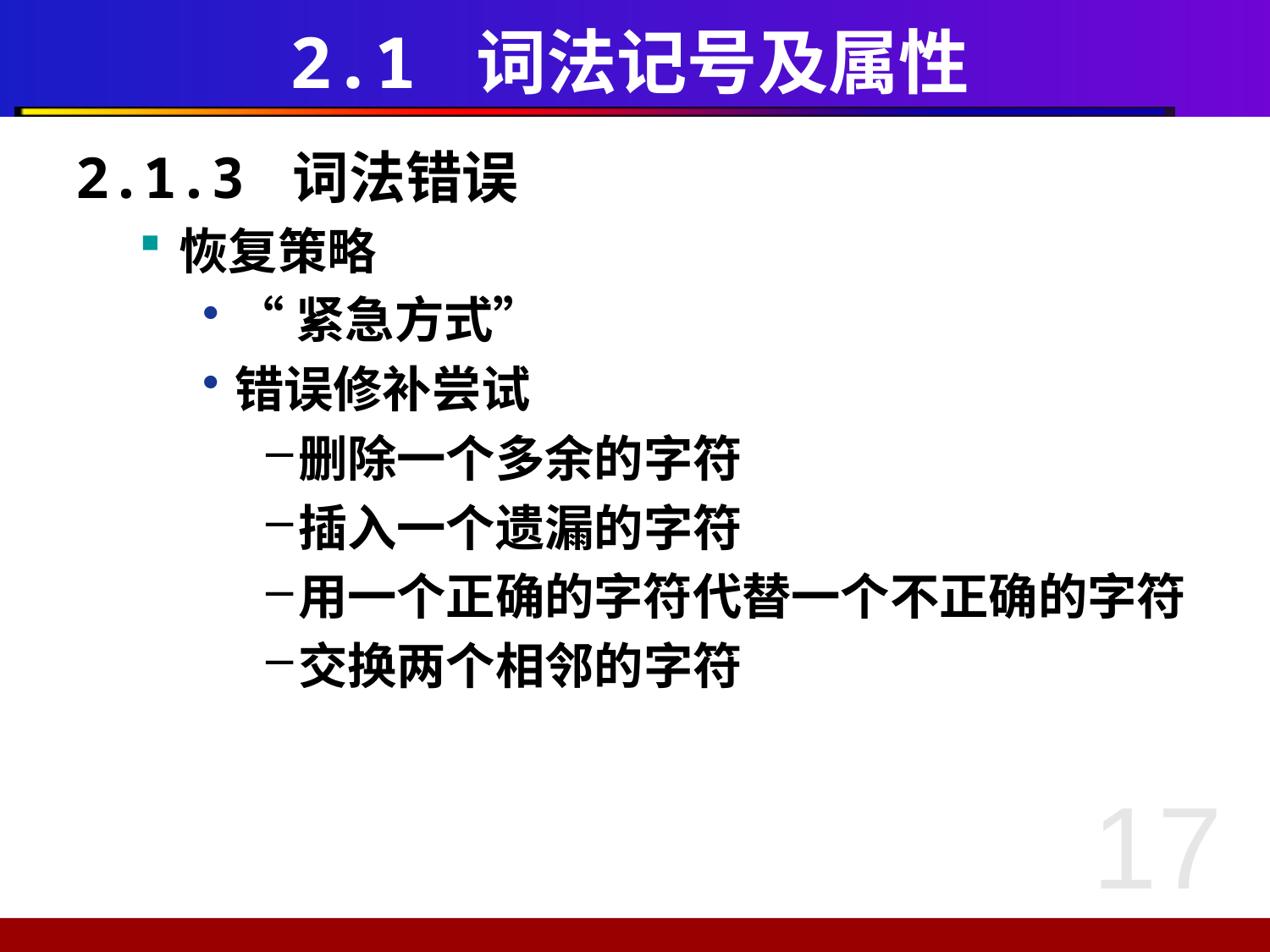

# 2.1 词法记号及属性
2.1.3 词法错误
恢复策略
“紧急方式”
错误修补尝试
删除一个多余的字符
插入一个遗漏的字符
用一个正确的字符代替一个不正确的字符
交换两个相邻的字符

17